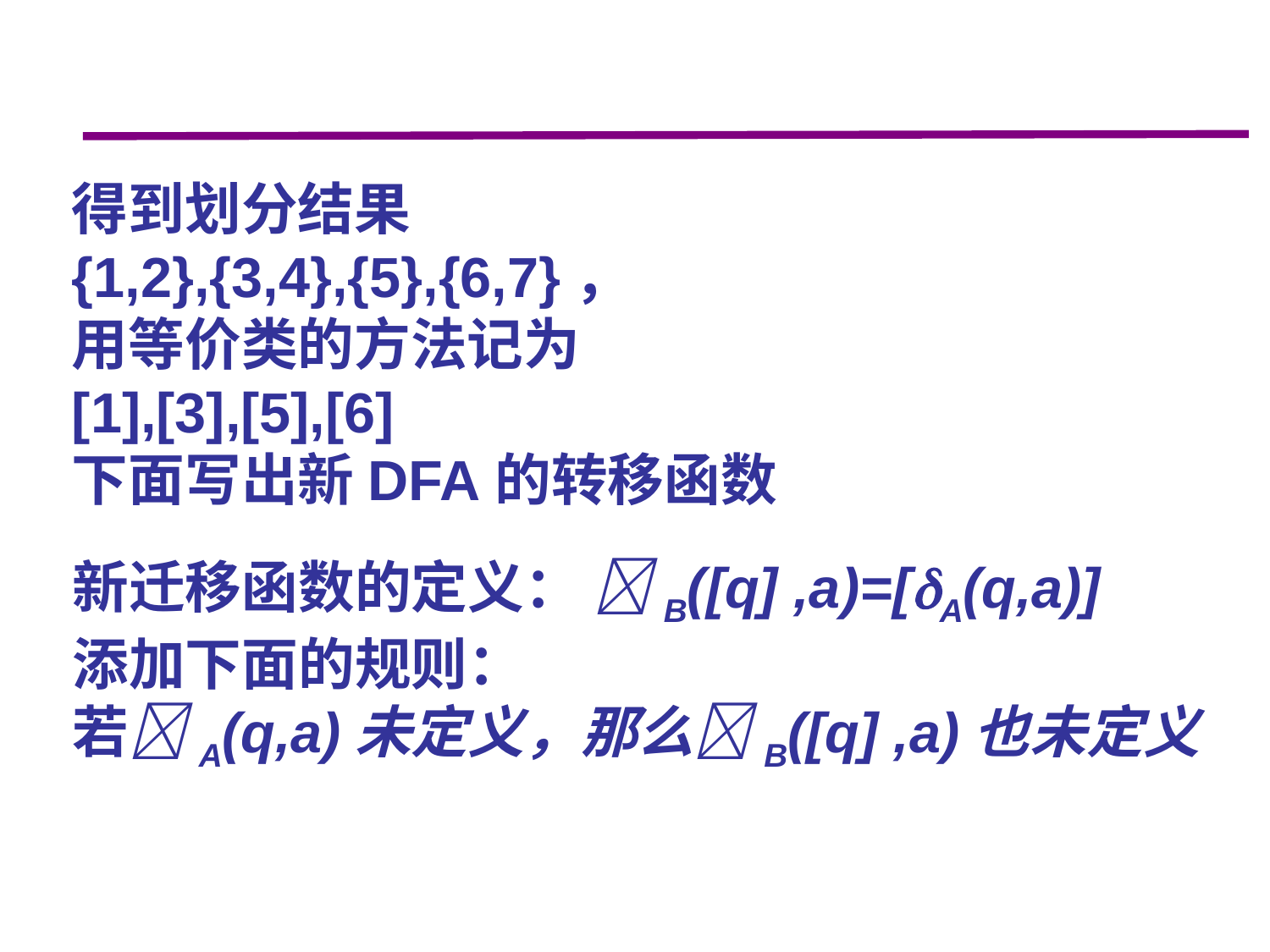

得到划分结果
{1,2},{3,4},{5},{6,7}，
用等价类的方法记为
[1],[3],[5],[6]
下面写出新DFA的转移函数
新迁移函数的定义： δB([q] ,a)=[δA(q,a)]
添加下面的规则：
若δA(q,a)未定义，那么δB([q] ,a)也未定义